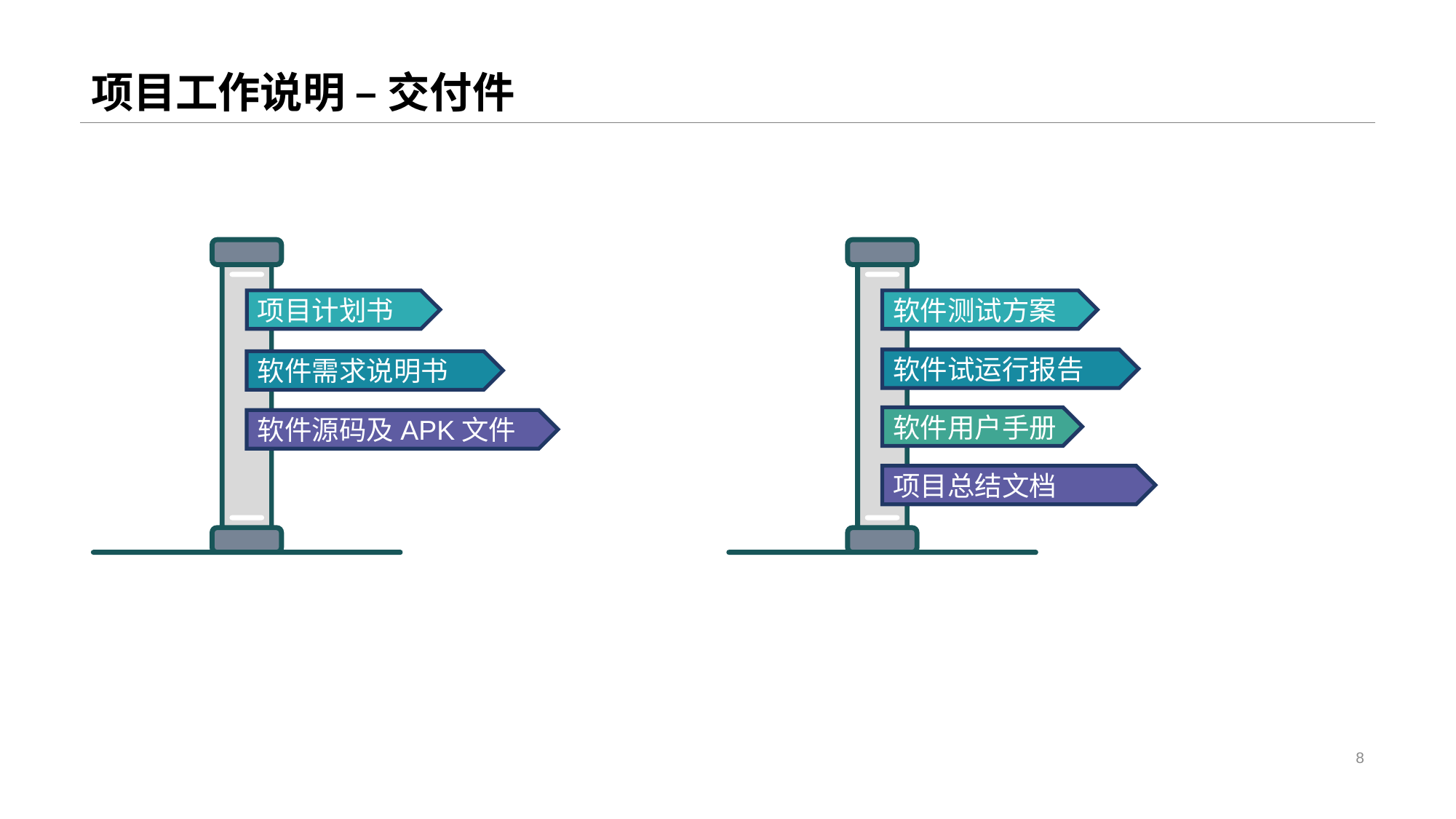

# 项目工作说明 – 交付件

软件测试方案

软件试运行报告

软件用户手册

项目总结文档

项目计划书

软件需求说明书

软件源码及APK文件

8